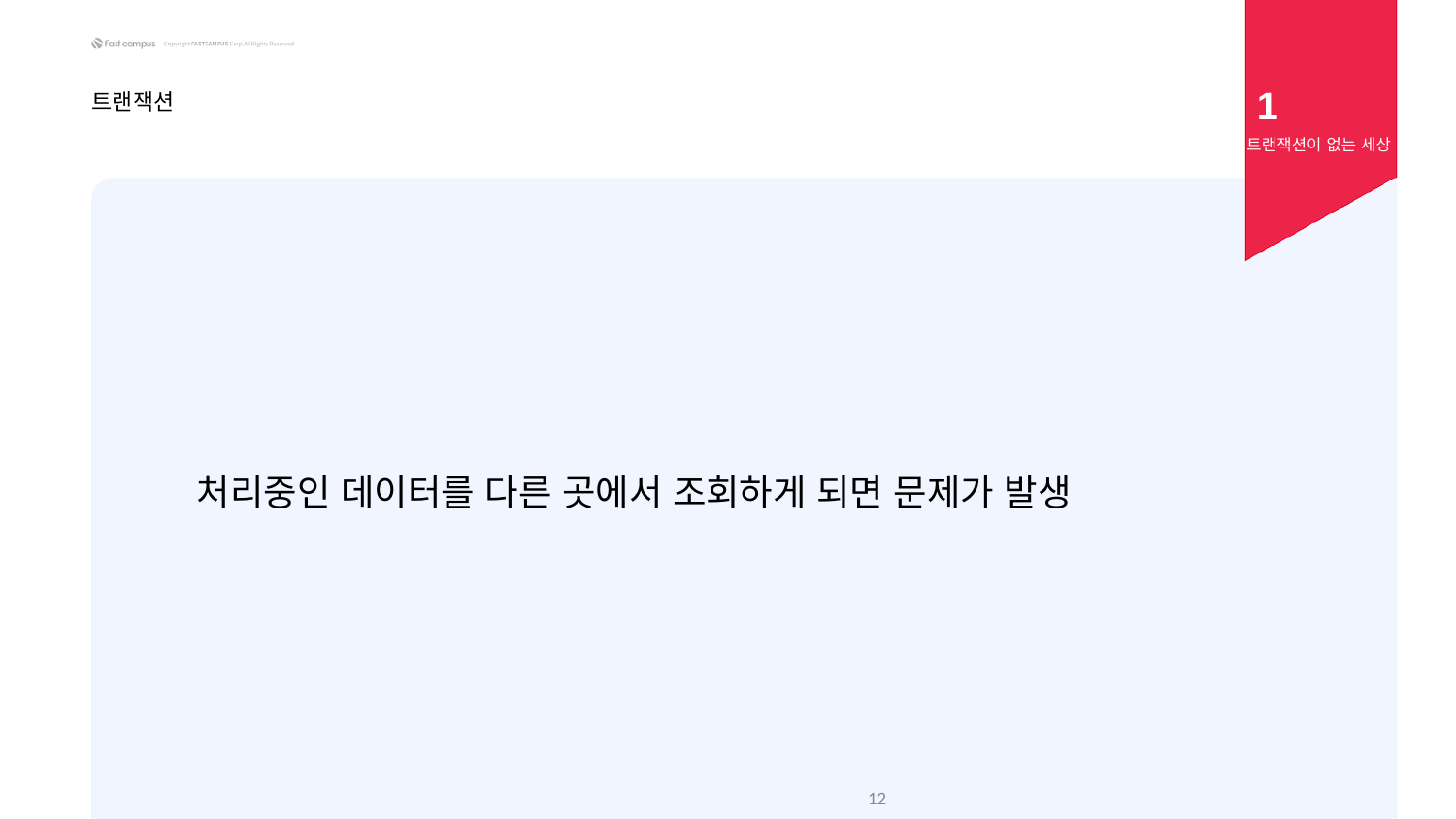

1
트랜잭션
트랜잭션이 없는 세상
처리중인 데이터를 다른 곳에서 조회하게 되면 문제가 발생
12